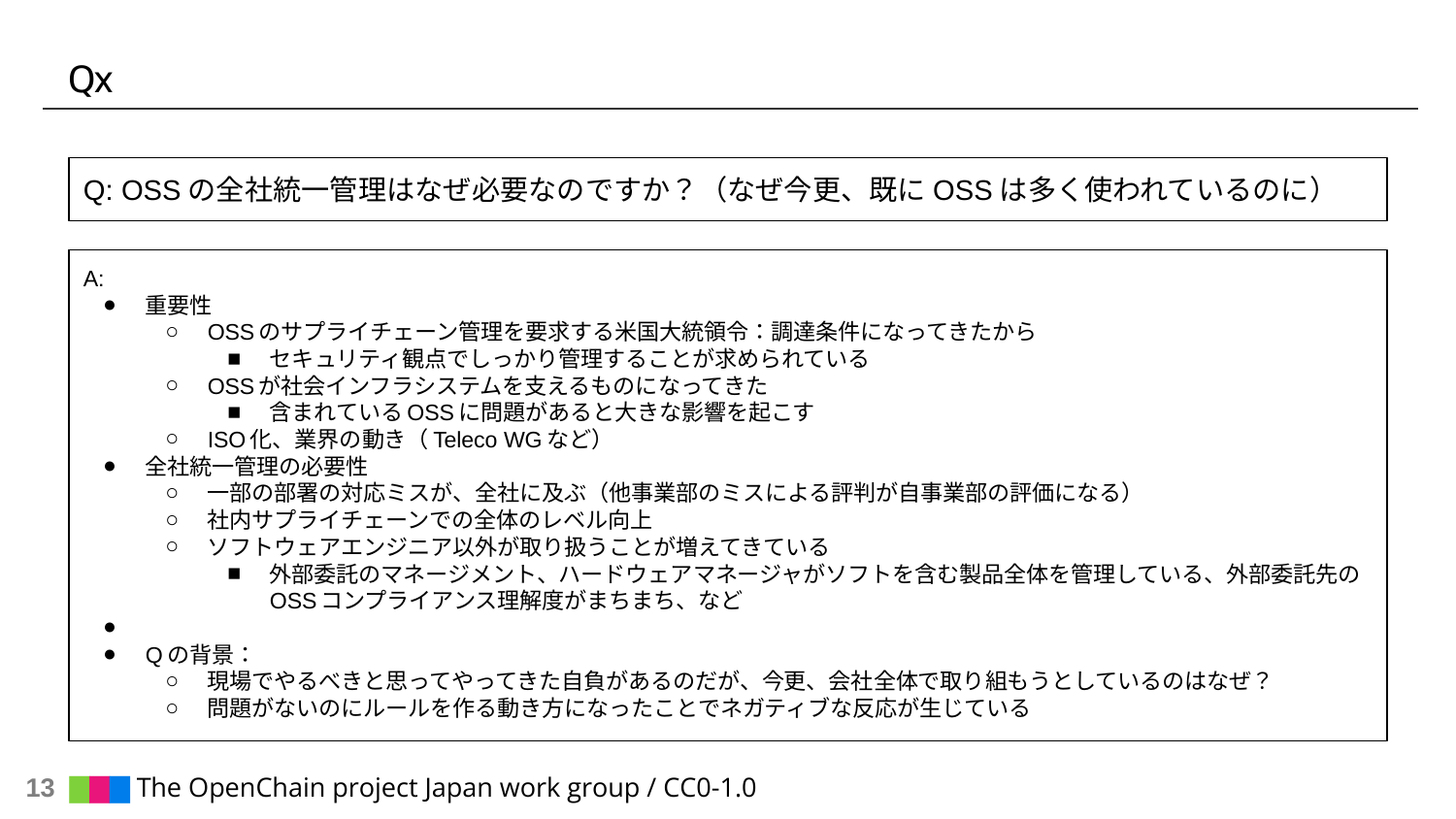

# Qx
Q: OSSの全社統一管理はなぜ必要なのですか？（なぜ今更、既にOSSは多く使われているのに）
A:
重要性
OSSのサプライチェーン管理を要求する米国大統領令：調達条件になってきたから
セキュリティ観点でしっかり管理することが求められている
OSSが社会インフラシステムを支えるものになってきた
含まれているOSSに問題があると大きな影響を起こす
ISO化、業界の動き（Teleco WGなど）
全社統一管理の必要性
一部の部署の対応ミスが、全社に及ぶ（他事業部のミスによる評判が自事業部の評価になる）
社内サプライチェーンでの全体のレベル向上
ソフトウェアエンジニア以外が取り扱うことが増えてきている
外部委託のマネージメント、ハードウェアマネージャがソフトを含む製品全体を管理している、外部委託先のOSSコンプライアンス理解度がまちまち、など

Qの背景：
現場でやるべきと思ってやってきた自負があるのだが、今更、会社全体で取り組もうとしているのはなぜ？
問題がないのにルールを作る動き方になったことでネガティブな反応が生じている